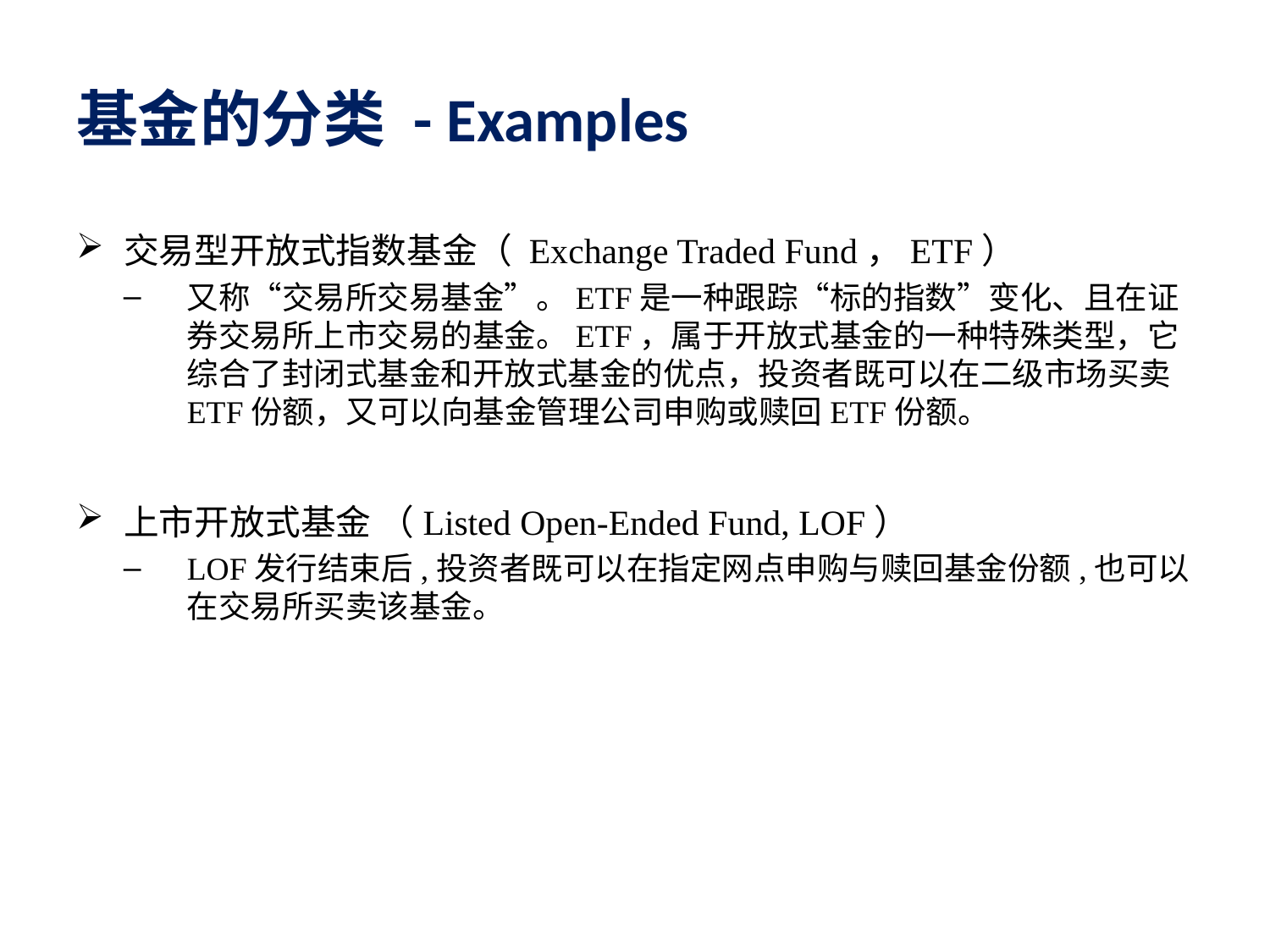

基金的分类 - Examples
交易型开放式指数基金（ Exchange Traded Fund，ETF）
又称“交易所交易基金”。ETF是一种跟踪“标的指数”变化、且在证券交易所上市交易的基金。ETF，属于开放式基金的一种特殊类型，它综合了封闭式基金和开放式基金的优点，投资者既可以在二级市场买卖ETF份额，又可以向基金管理公司申购或赎回ETF份额。

上市开放式基金 （Listed Open-Ended Fund, LOF）
LOF发行结束后,投资者既可以在指定网点申购与赎回基金份额,也可以在交易所买卖该基金。